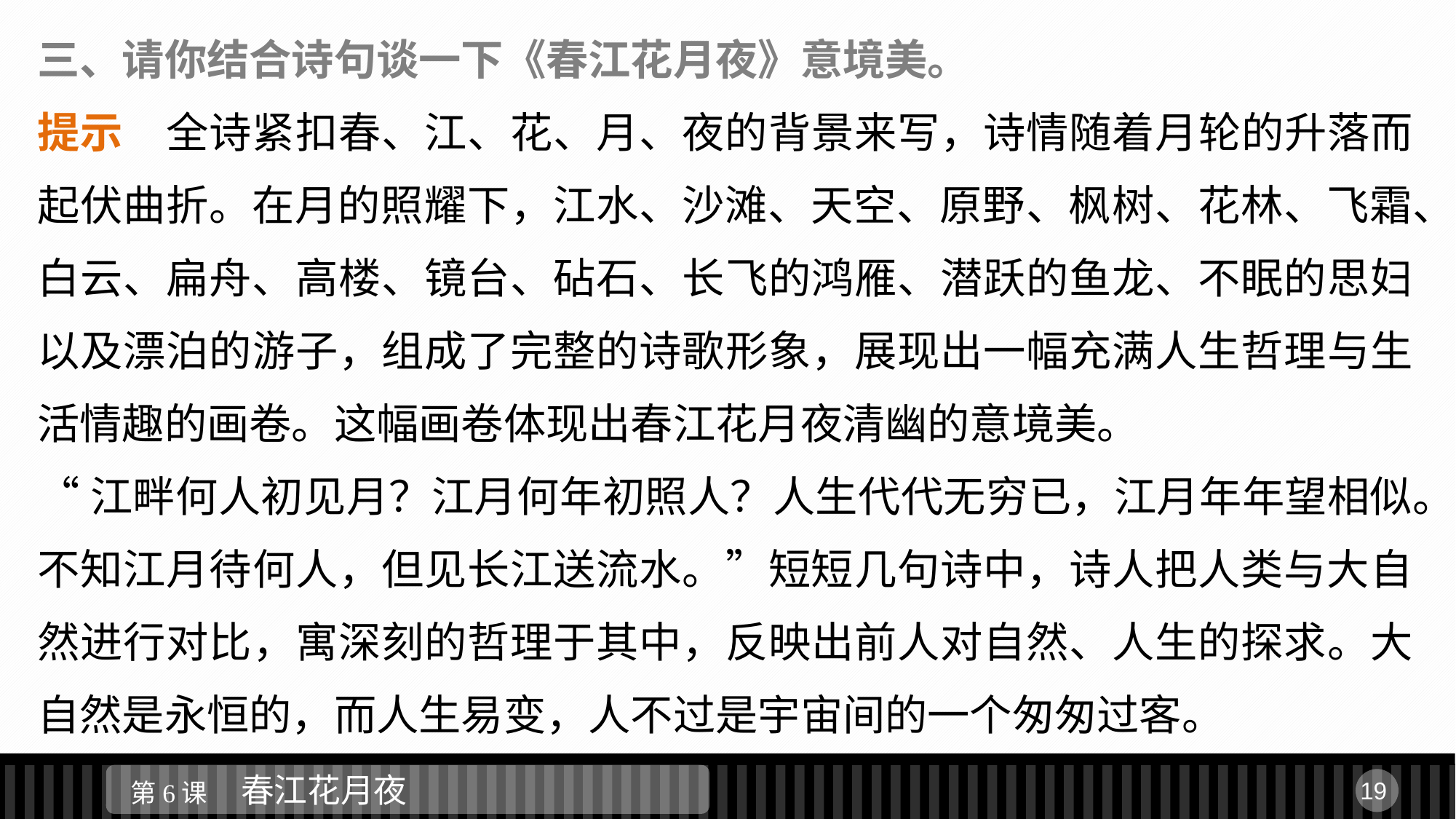

三、请你结合诗句谈一下《春江花月夜》意境美。
提示　全诗紧扣春、江、花、月、夜的背景来写，诗情随着月轮的升落而起伏曲折。在月的照耀下，江水、沙滩、天空、原野、枫树、花林、飞霜、白云、扁舟、高楼、镜台、砧石、长飞的鸿雁、潜跃的鱼龙、不眠的思妇以及漂泊的游子，组成了完整的诗歌形象，展现出一幅充满人生哲理与生活情趣的画卷。这幅画卷体现出春江花月夜清幽的意境美。
“江畔何人初见月？江月何年初照人？人生代代无穷已，江月年年望相似。不知江月待何人，但见长江送流水。”短短几句诗中，诗人把人类与大自然进行对比，寓深刻的哲理于其中，反映出前人对自然、人生的探求。大自然是永恒的，而人生易变，人不过是宇宙间的一个匆匆过客。